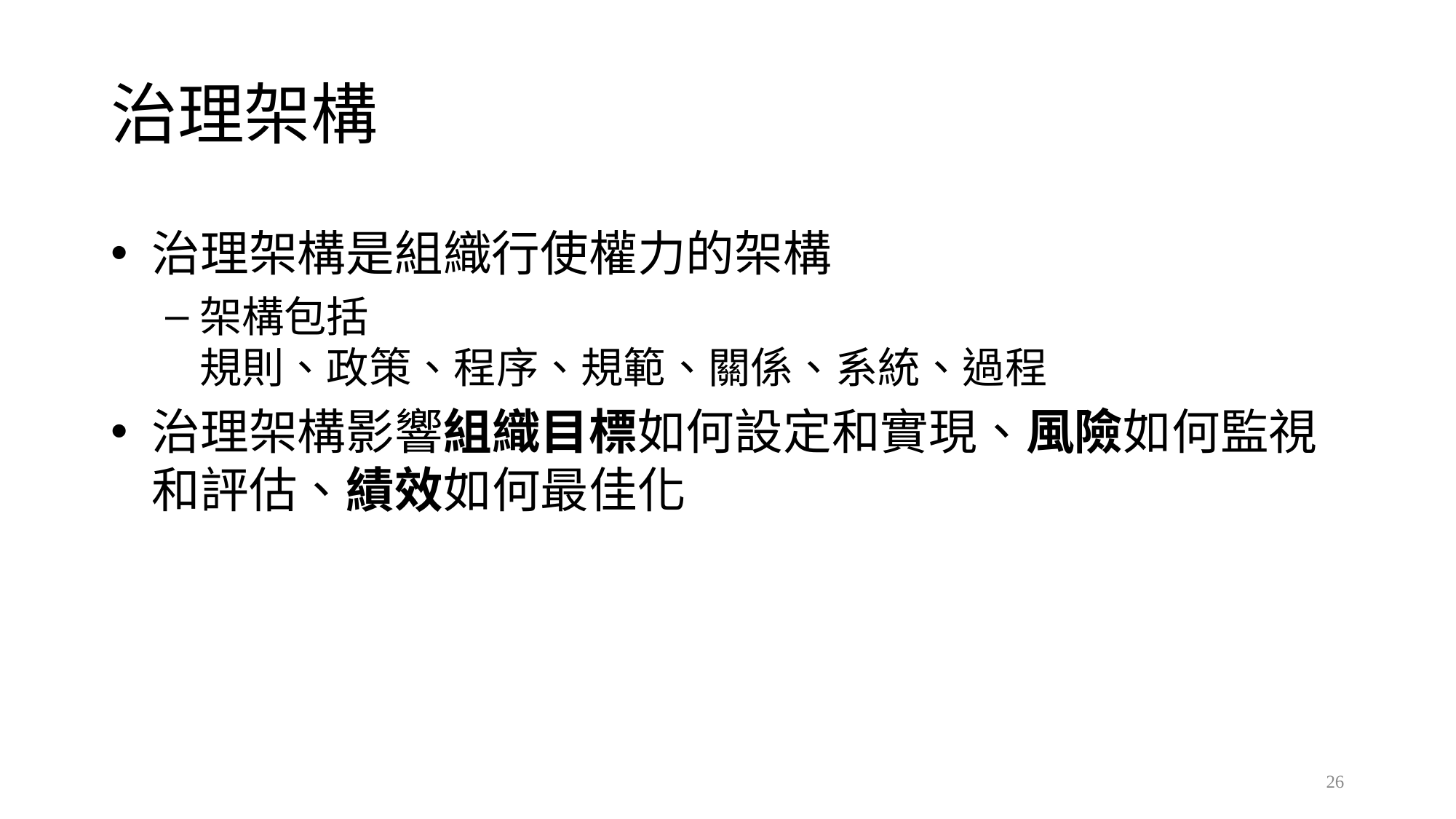

# 治理架構
治理架構是組織行使權力的架構
架構包括
規則、政策、程序、規範、關係、系統、過程
治理架構影響組織目標如何設定和實現、風險如何監視和評估、績效如何最佳化

26